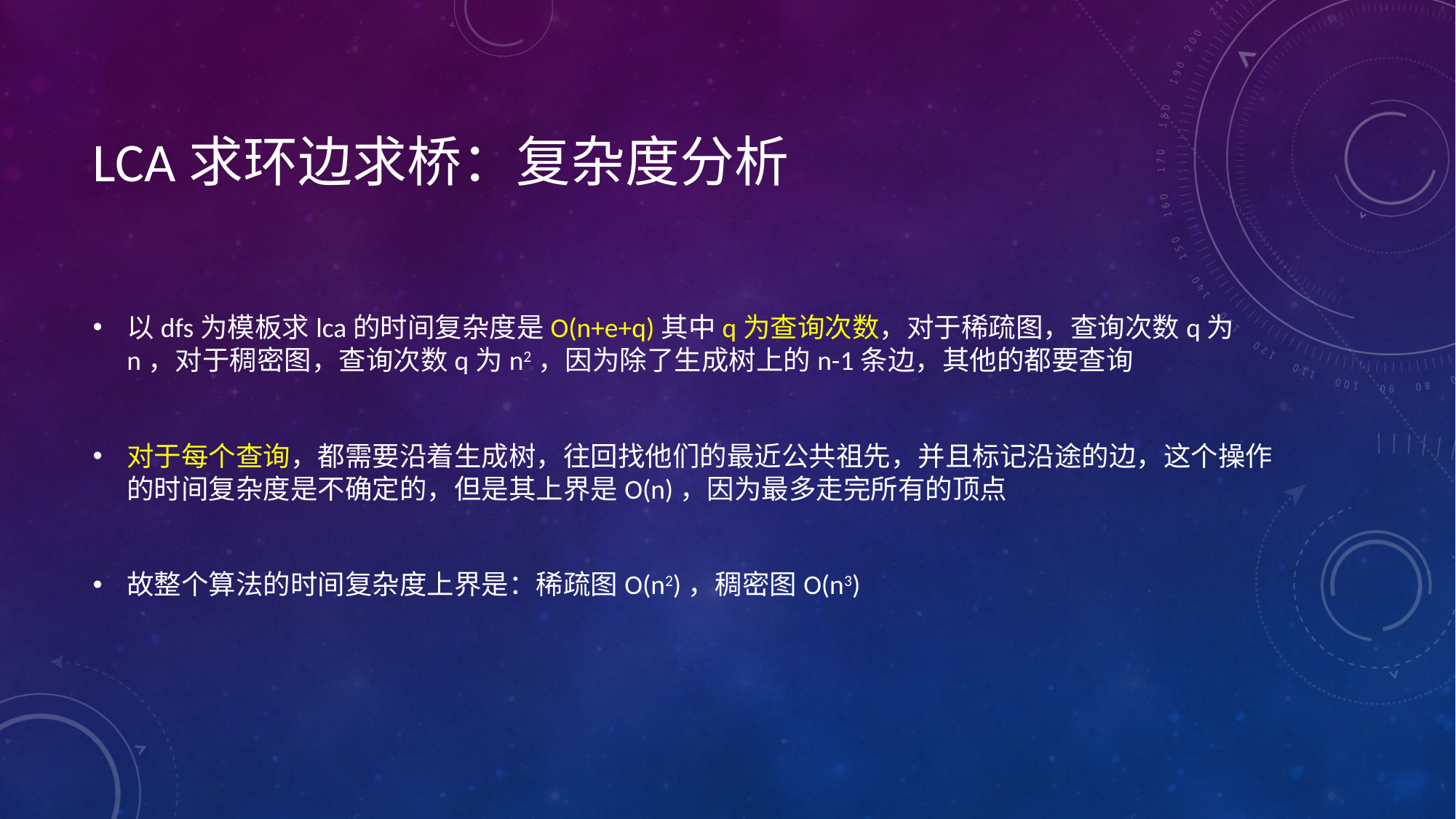

# Lca求环边求桥：复杂度分析
以dfs为模板求lca的时间复杂度是O(n+e+q)其中q为查询次数，对于稀疏图，查询次数q为n，对于稠密图，查询次数q为n2，因为除了生成树上的n-1条边，其他的都要查询

对于每个查询，都需要沿着生成树，往回找他们的最近公共祖先，并且标记沿途的边，这个操作的时间复杂度是不确定的，但是其上界是O(n)，因为最多走完所有的顶点

故整个算法的时间复杂度上界是：稀疏图O(n2)，稠密图O(n3)